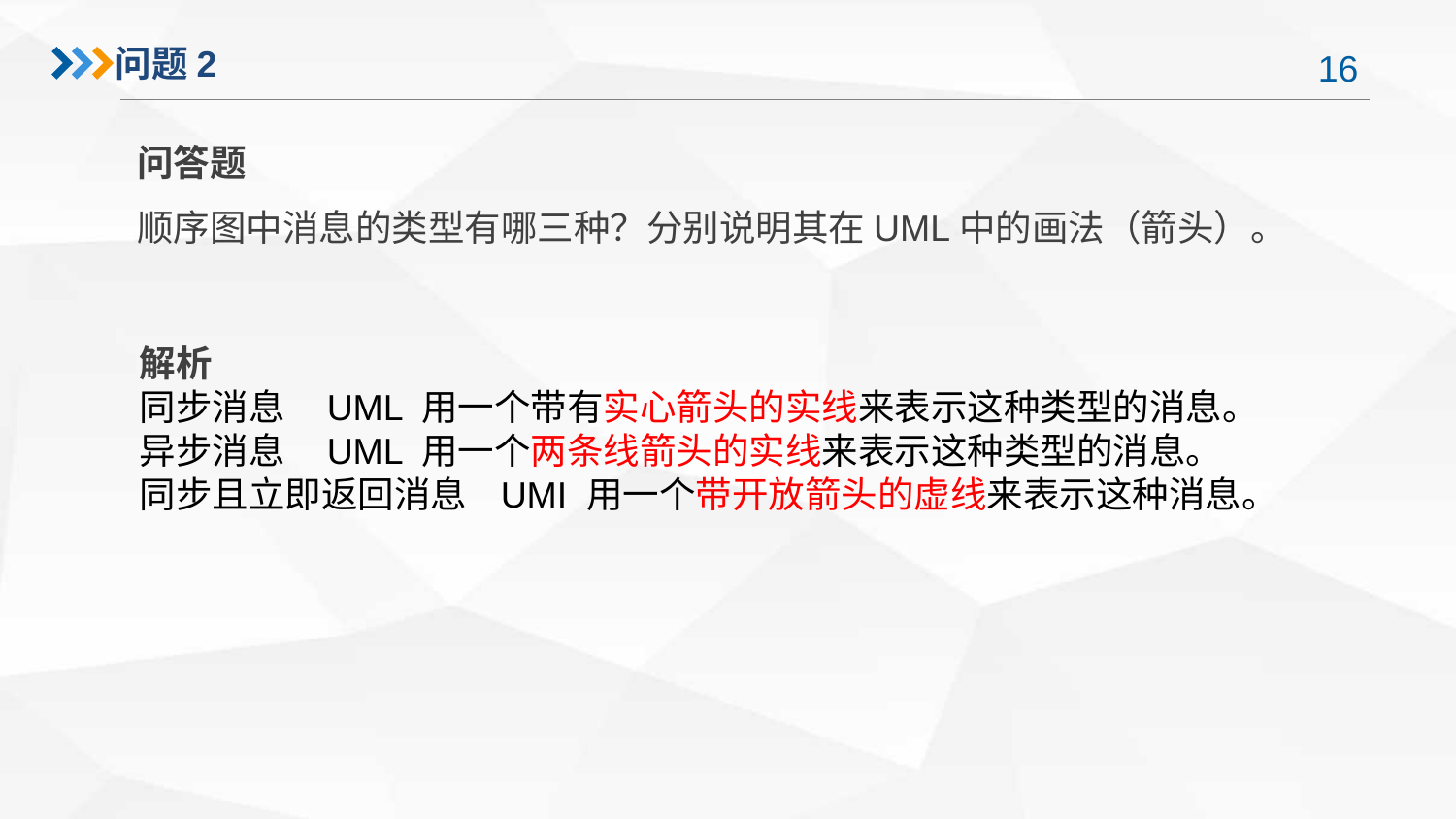

问题2

问答题
顺序图中消息的类型有哪三种？分别说明其在UML中的画法（箭头）。
解析
同步消息    UML 用一个带有实心箭头的实线来表示这种类型的消息。
异步消息    UML 用一个两条线箭头的实线来表示这种类型的消息。
同步且立即返回消息   UMI 用一个带开放箭头的虚线来表示这种消息。